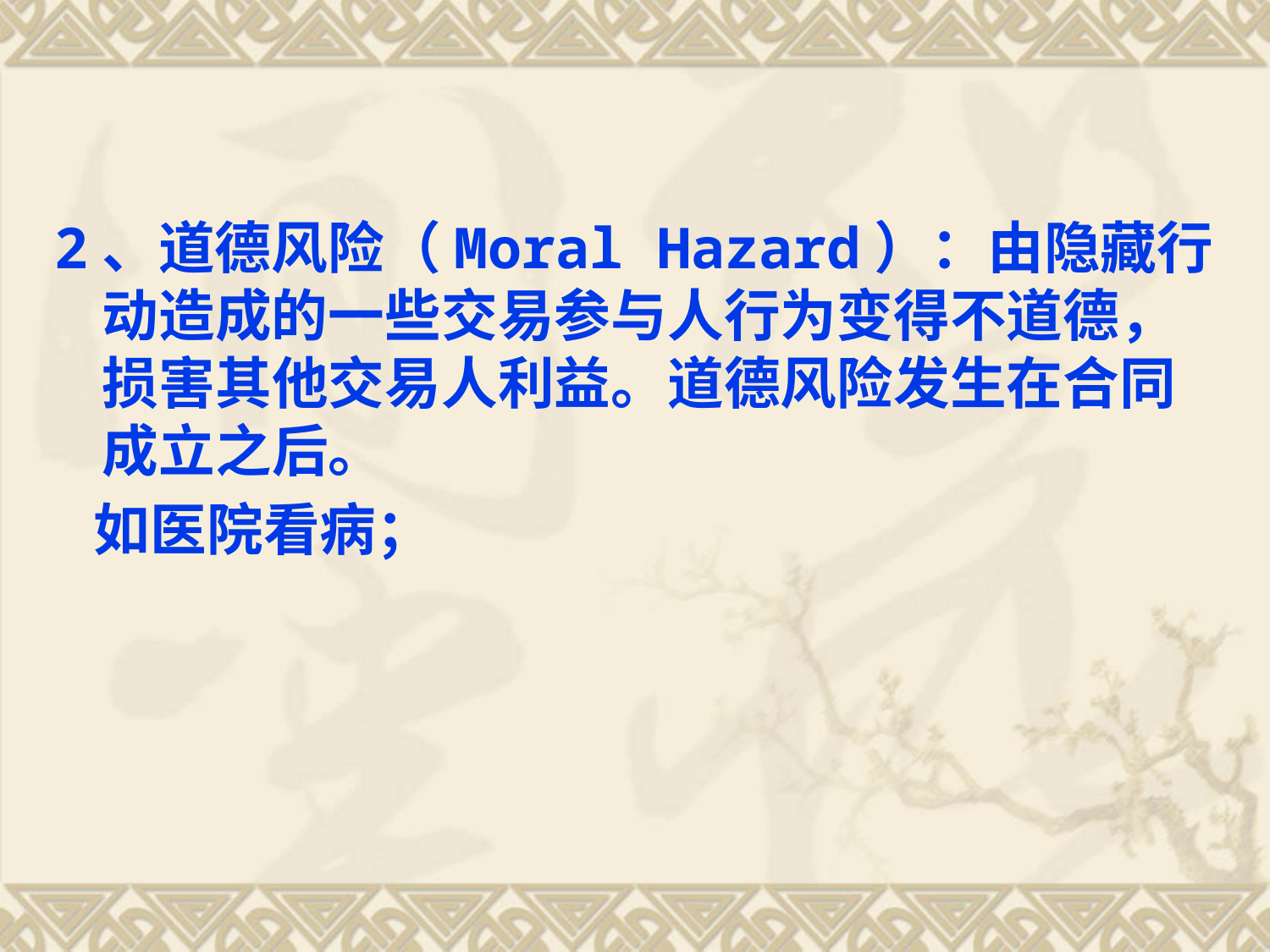

2、道德风险（Moral Hazard）：由隐藏行动造成的一些交易参与人行为变得不道德，损害其他交易人利益。道德风险发生在合同成立之后。
  如医院看病；